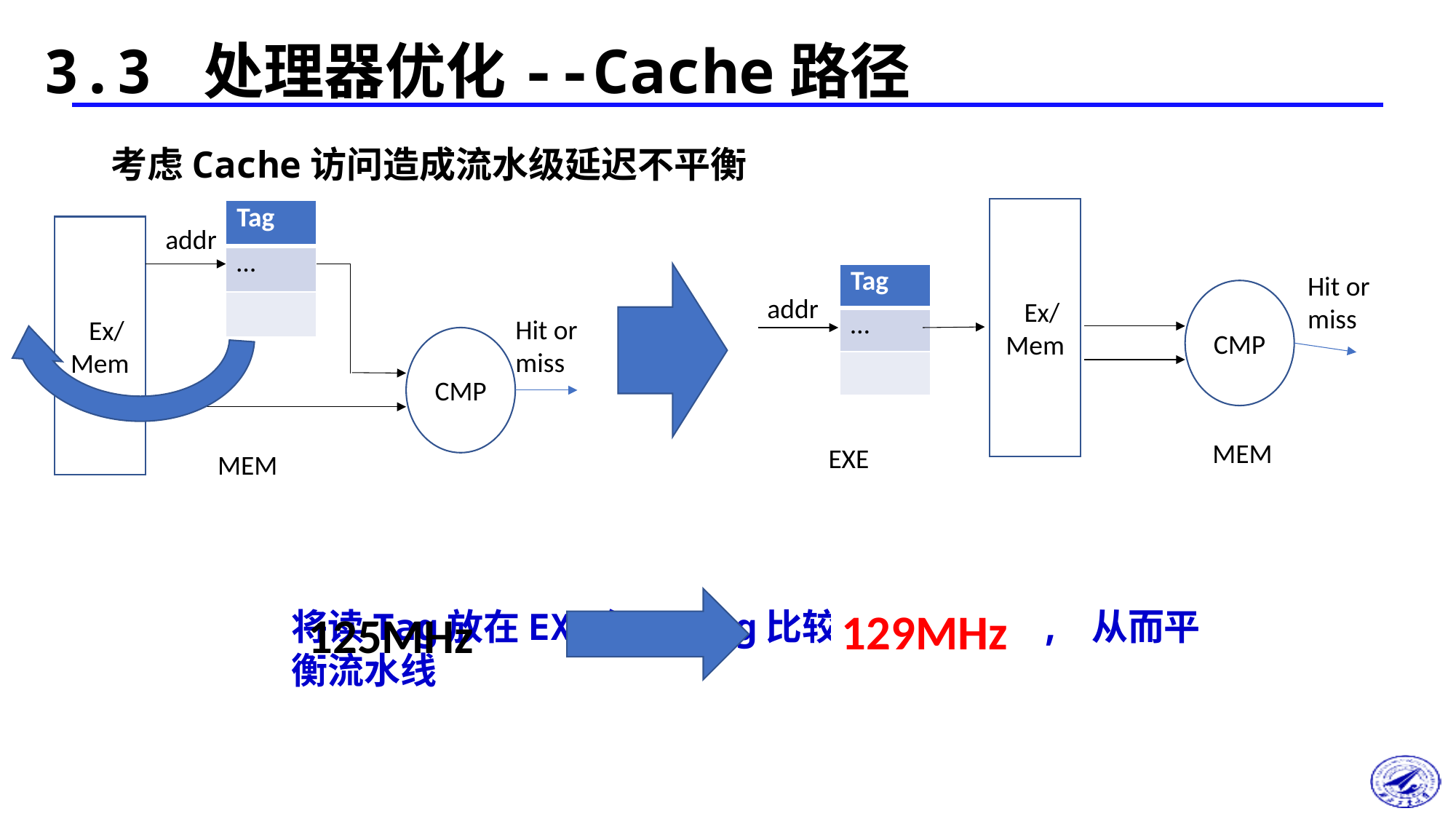

3.3 处理器优化--Cache路径
考虑Cache访问造成流水级延迟不平衡
EEx/Mem
| Tag |
| --- |
| … |
|  |
EEx/Mem
addr

Hit or
miss

| Tag |
| --- |
| … |
|  |
CMP
addr
Hit or
miss
CMP
MEM
EXE
MEM

129MHz
将读Tag放在EXE级, Tag比较放在MEM级, 从而平衡流水线
125MHz